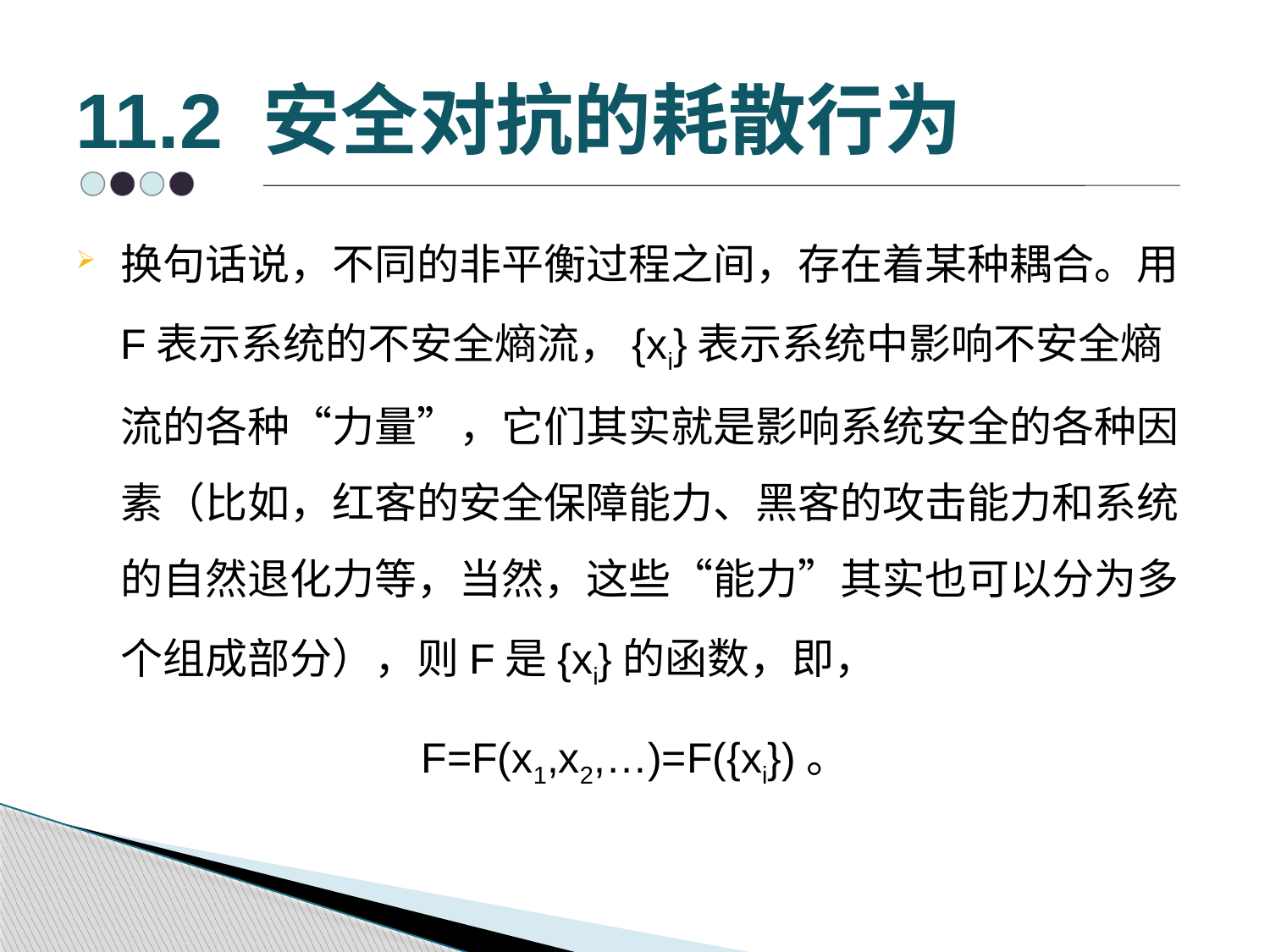

# 11.2 安全对抗的耗散行为

换句话说，不同的非平衡过程之间，存在着某种耦合。用F表示系统的不安全熵流，{xi}表示系统中影响不安全熵流的各种“力量”，它们其实就是影响系统安全的各种因素（比如，红客的安全保障能力、黑客的攻击能力和系统的自然退化力等，当然，这些“能力”其实也可以分为多个组成部分），则F是{xi}的函数，即，
F=F(x1,x2,…)=F({xi})。